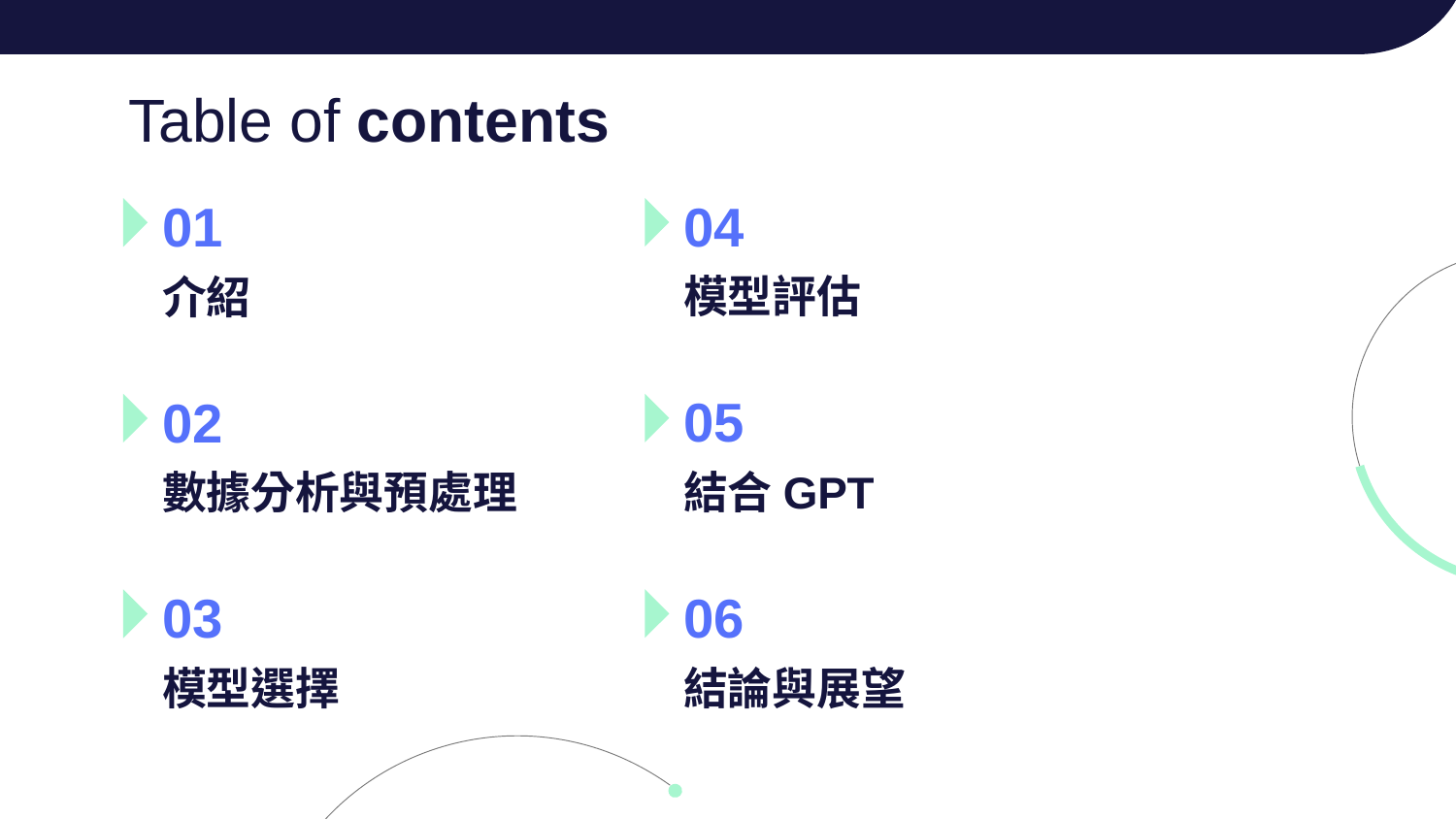

# Table of contents
04
01

模型評估
介紹
05
02

結合GPT
數據分析與預處理
06
03

結論與展望
模型選擇